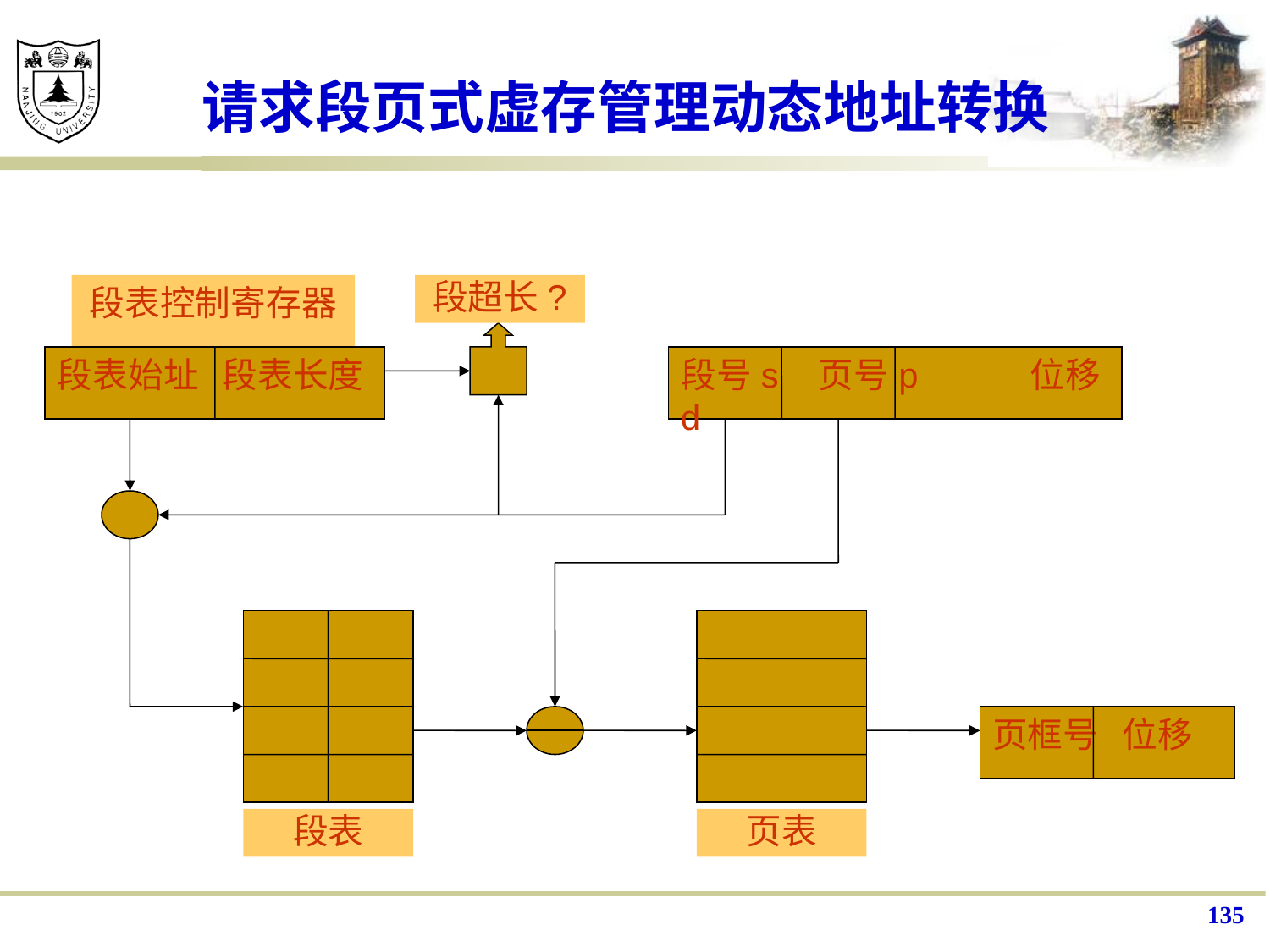

#
请求段页式虚存管理动态地址转换

段表控制寄存器
段超长?

段表始址   段表长度

段号s   页号p          位移d

页框号   位移

段表
页表
135